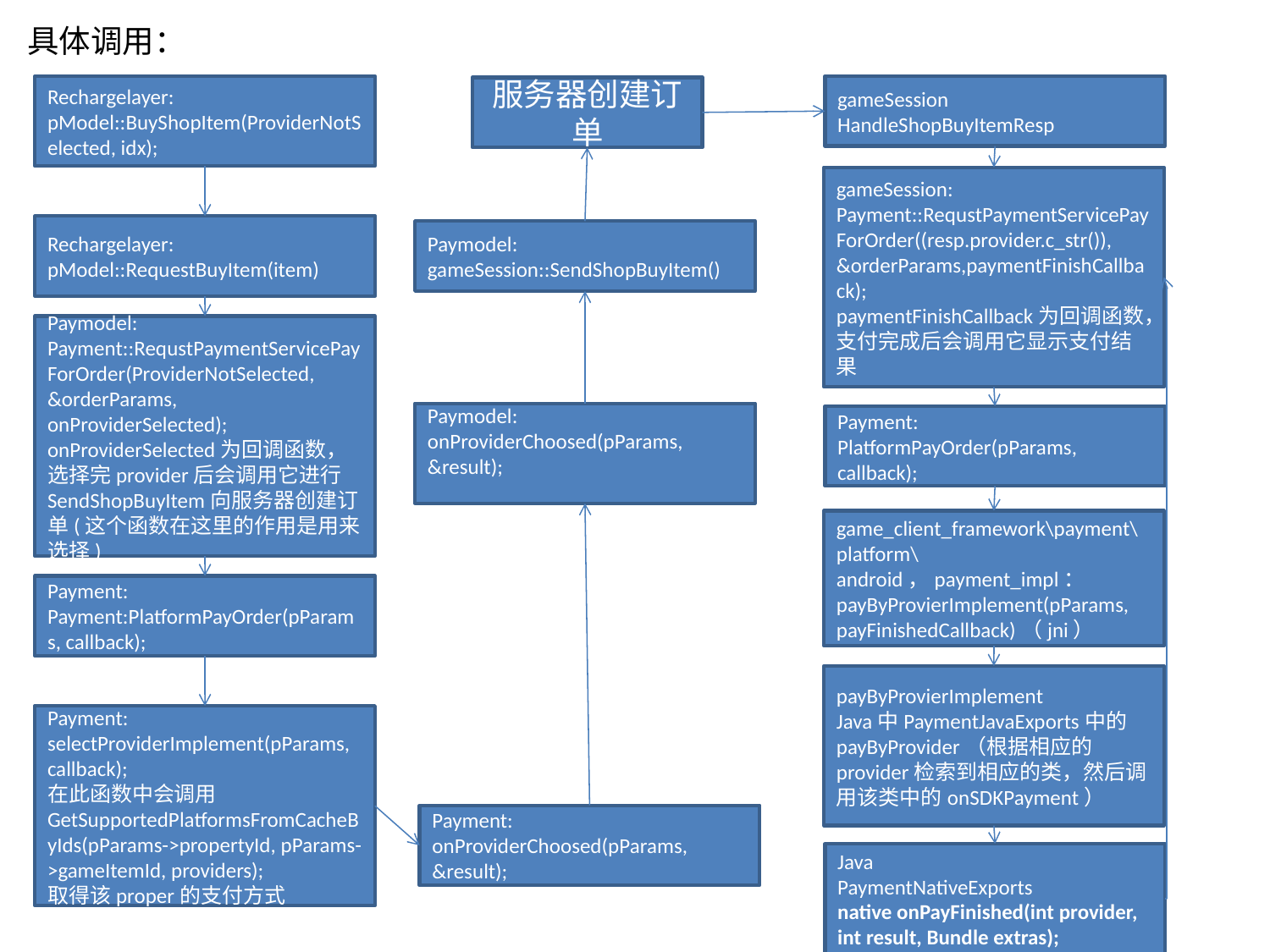

具体调用：
Rechargelayer:
pModel::BuyShopItem(ProviderNotSelected, idx);
gameSession
HandleShopBuyItemResp
服务器创建订单
gameSession:
Payment::RequstPaymentServicePayForOrder((resp.provider.c_str()), &orderParams,paymentFinishCallback);
paymentFinishCallback为回调函数，支付完成后会调用它显示支付结果
Rechargelayer:
pModel::RequestBuyItem(item)
Paymodel:
gameSession::SendShopBuyItem()
Paymodel:
Payment::RequstPaymentServicePayForOrder(ProviderNotSelected, &orderParams, onProviderSelected);
onProviderSelected为回调函数，选择完provider后会调用它进行SendShopBuyItem向服务器创建订单(这个函数在这里的作用是用来选择)
Paymodel:
onProviderChoosed(pParams, &result);

Payment:
PlatformPayOrder(pParams, callback);
game_client_framework\payment\platform\android，payment_impl：
payByProvierImplement(pParams,  payFinishedCallback)（jni）
Payment:
Payment:PlatformPayOrder(pParams, callback);
payByProvierImplement
Java中PaymentJavaExports中的
payByProvider（根据相应的provider检索到相应的类，然后调用该类中的onSDKPayment）
Payment:
selectProviderImplement(pParams, callback);
在此函数中会调用
GetSupportedPlatformsFromCacheByIds(pParams->propertyId, pParams->gameItemId, providers);
取得该proper的支付方式
Payment:
onProviderChoosed(pParams, &result);
Java
PaymentNativeExports
native onPayFinished(int provider, int result, Bundle extras);